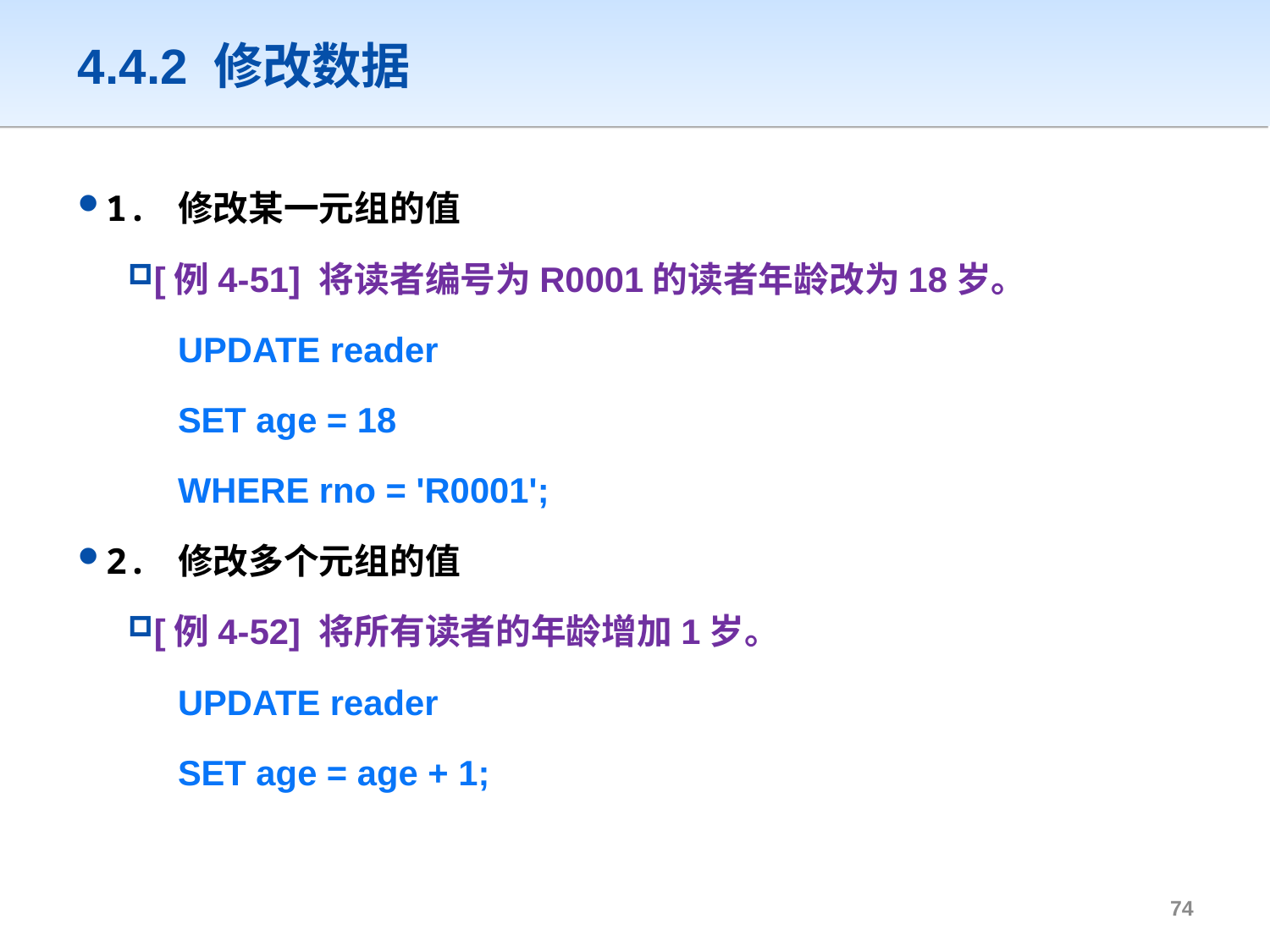

# 4.4.2 修改数据
1. 修改某一元组的值
[例4-51] 将读者编号为R0001的读者年龄改为18岁。
UPDATE reader
SET age = 18
WHERE rno = 'R0001';
2. 修改多个元组的值
[例4-52] 将所有读者的年龄增加1岁。
UPDATE reader
SET age = age + 1;

74